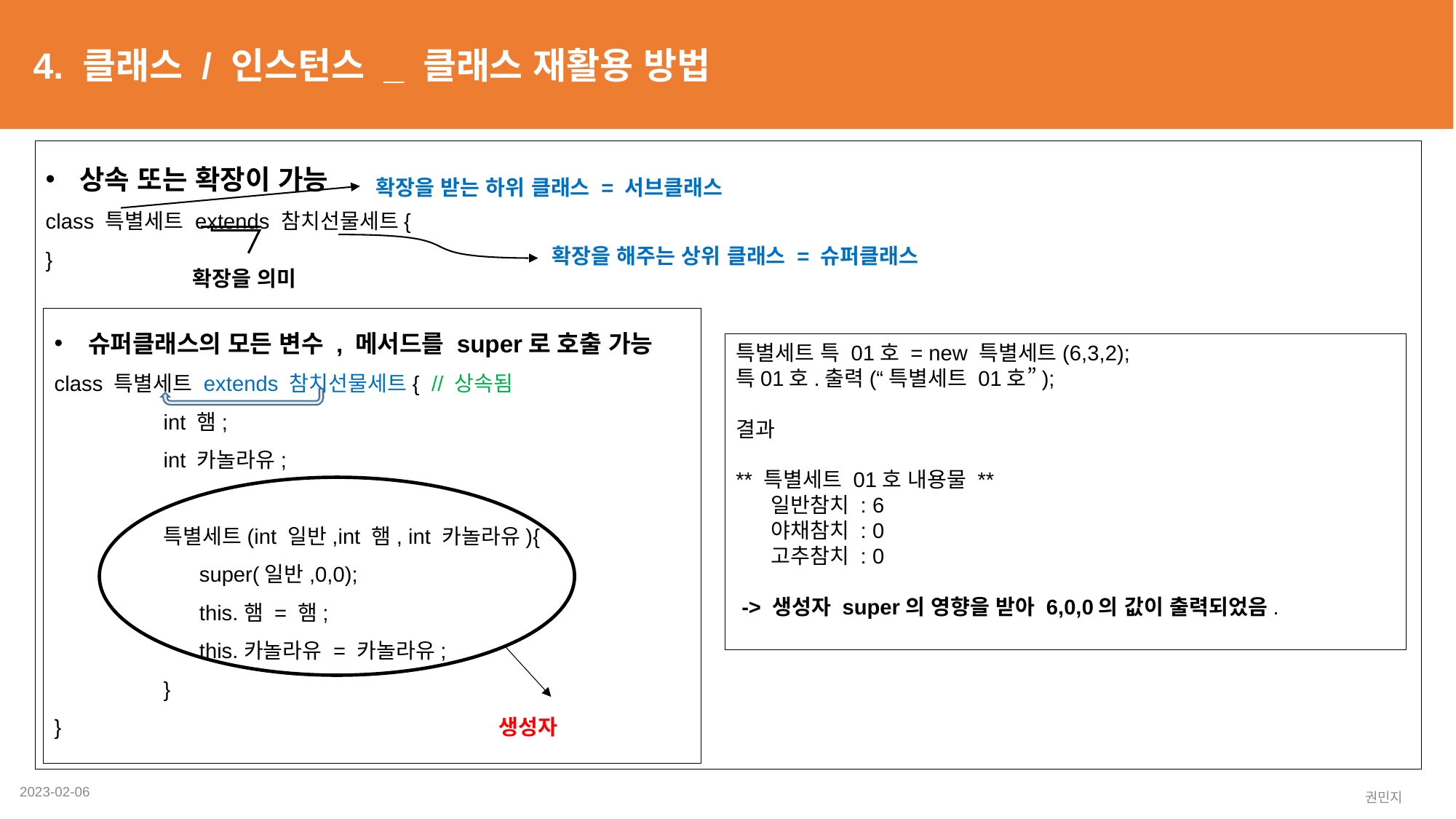

4. 클래스 / 인스턴스 _ 클래스 재활용 방법
상속 또는 확장이 가능
class 특별세트 extends 참치선물세트{
}
확장을 받는 하위 클래스 = 서브클래스

확장을 해주는 상위 클래스 = 슈퍼클래스
확장을 의미
슈퍼클래스의 모든 변수 , 메서드를 super로 호출 가능
class 특별세트 extends 참치선물세트{  // 상속됨
	int 햄;
	int 카놀라유;

	특별세트(int 일반,int 햄, int 카놀라유){
	      super(일반,0,0);
	      this.햄 = 햄;
	      this.카놀라유 = 카놀라유;
	}
}                                                                        생성자

특별세트 특 01호 = new 특별세트(6,3,2);
특01호.출력(“특별세트 01호”);

결과

** 특별세트 01호 내용물 **
     일반참치 : 6
     야채참치 : 0
     고추참치 : 0
 -> 생성자 super의 영향을 받아 6,0,0의 값이 출력되었음.

2023-02-06
권민지